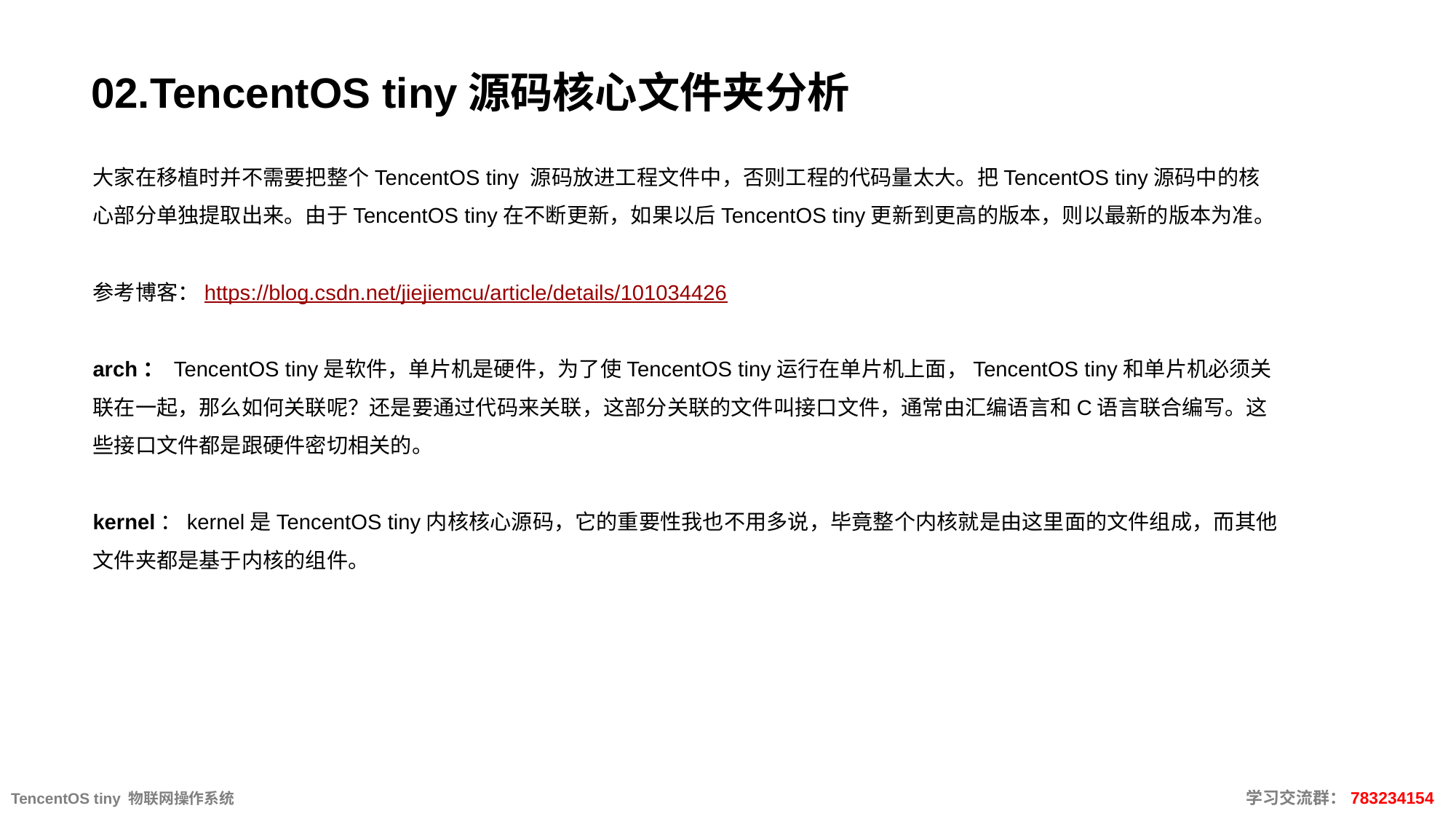

# 02.TencentOS tiny源码核心文件夹分析
大家在移植时并不需要把整个TencentOS tiny 源码放进工程文件中，否则工程的代码量太大。把TencentOS tiny源码中的核心部分单独提取出来。由于TencentOS tiny在不断更新，如果以后TencentOS tiny更新到更高的版本，则以最新的版本为准。

参考博客：https://blog.csdn.net/jiejiemcu/article/details/101034426

arch： TencentOS tiny是软件，单片机是硬件，为了使TencentOS tiny运行在单片机上面，TencentOS tiny和单片机必须关联在一起，那么如何关联呢？还是要通过代码来关联，这部分关联的文件叫接口文件，通常由汇编语言和C语言联合编写。这些接口文件都是跟硬件密切相关的。

kernel：kernel是TencentOS tiny内核核心源码，它的重要性我也不用多说，毕竟整个内核就是由这里面的文件组成，而其他文件夹都是基于内核的组件。

TencentOS tiny 物联网操作系统									          学习交流群：783234154